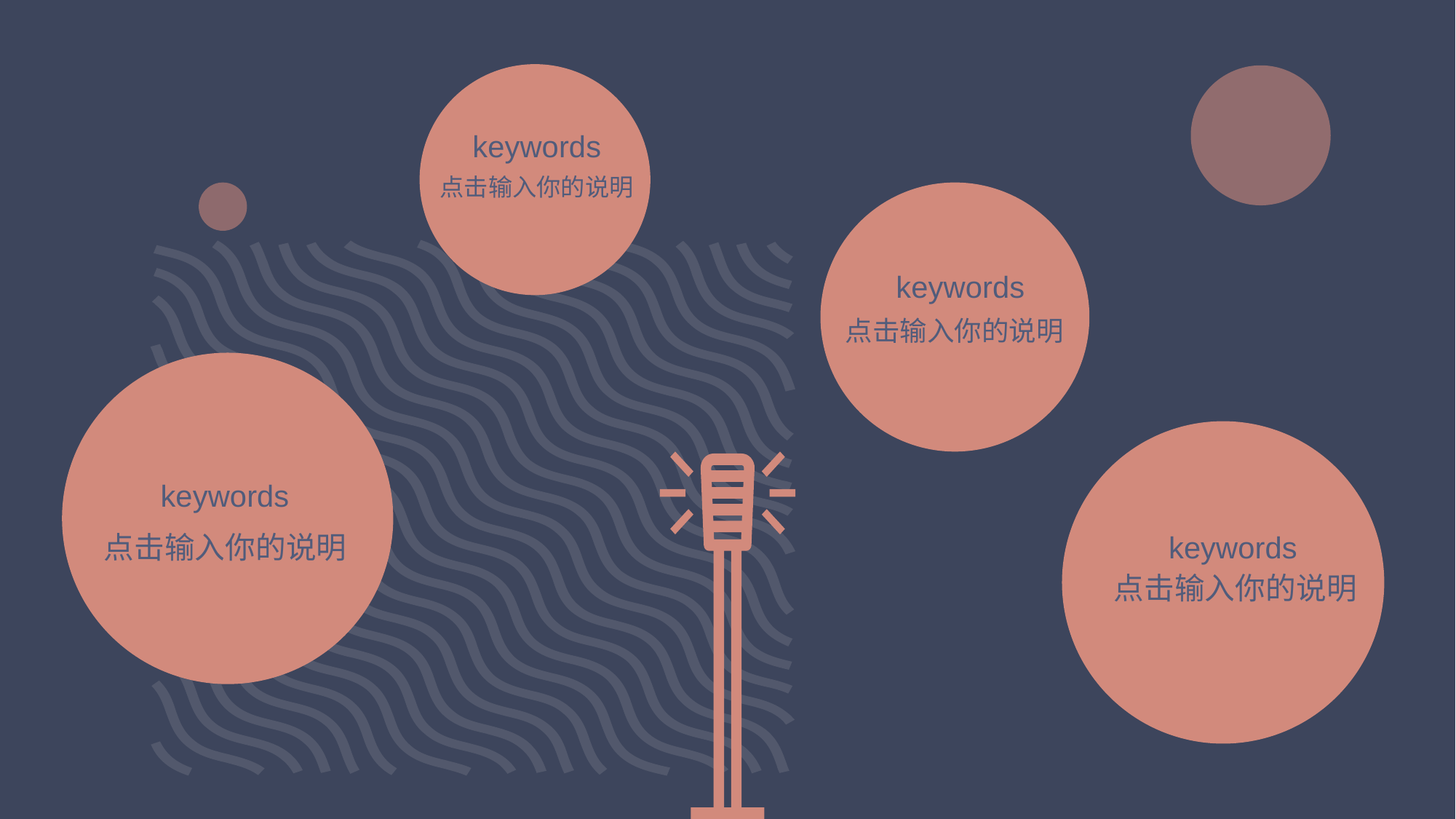

keywords
点击输入你的说明

keywords
点击输入你的说明

keywords
keywords
点击输入你的说明
点击输入你的说明